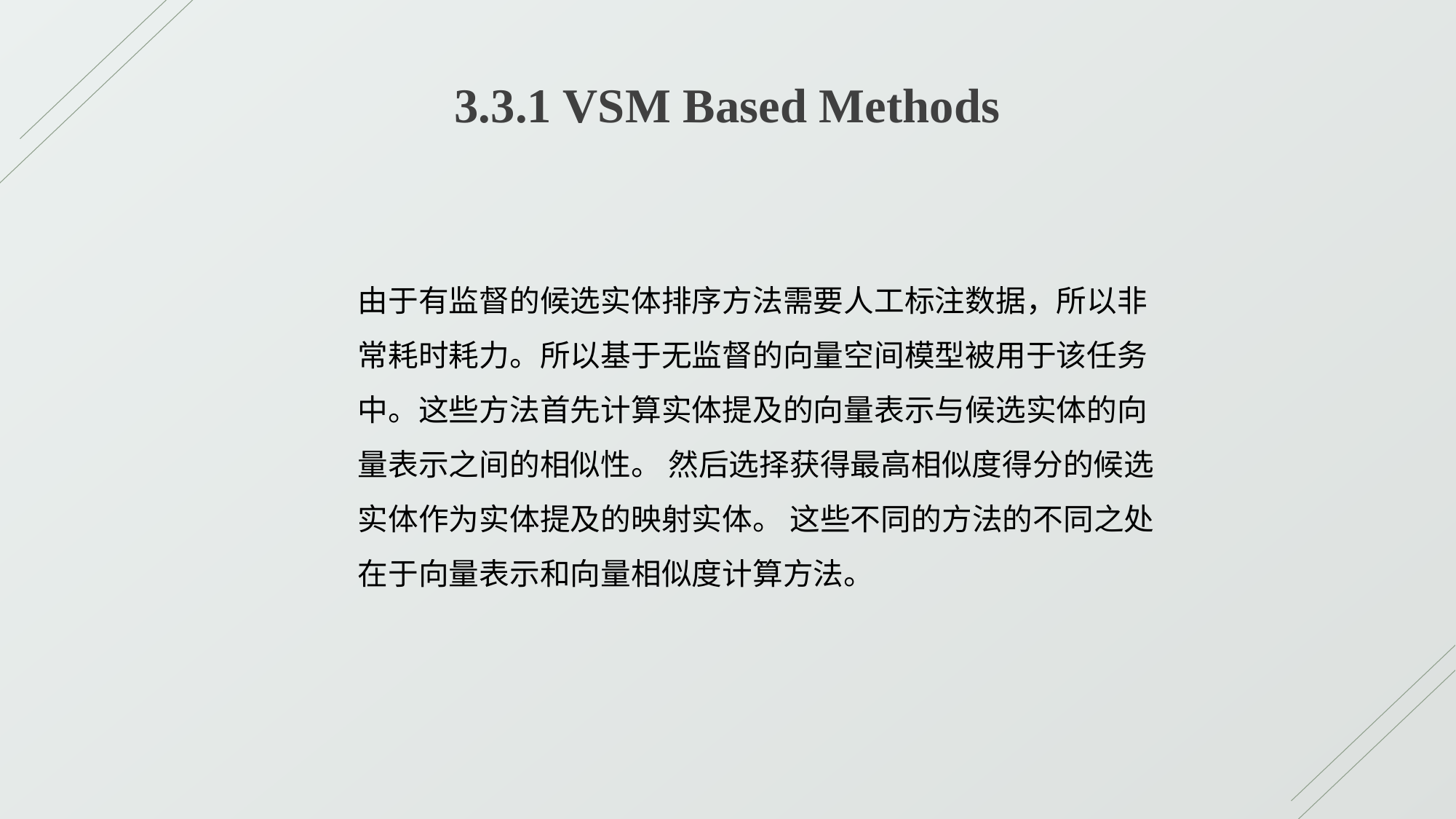

3.3.1 VSM Based Methods

由于有监督的候选实体排序方法需要人工标注数据，所以非常耗时耗力。所以基于无监督的向量空间模型被用于该任务中。这些方法首先计算实体提及的向量表示与候选实体的向量表示之间的相似性。 然后选择获得最高相似度得分的候选实体作为实体提及的映射实体。 这些不同的方法的不同之处在于向量表示和向量相似度计算方法。